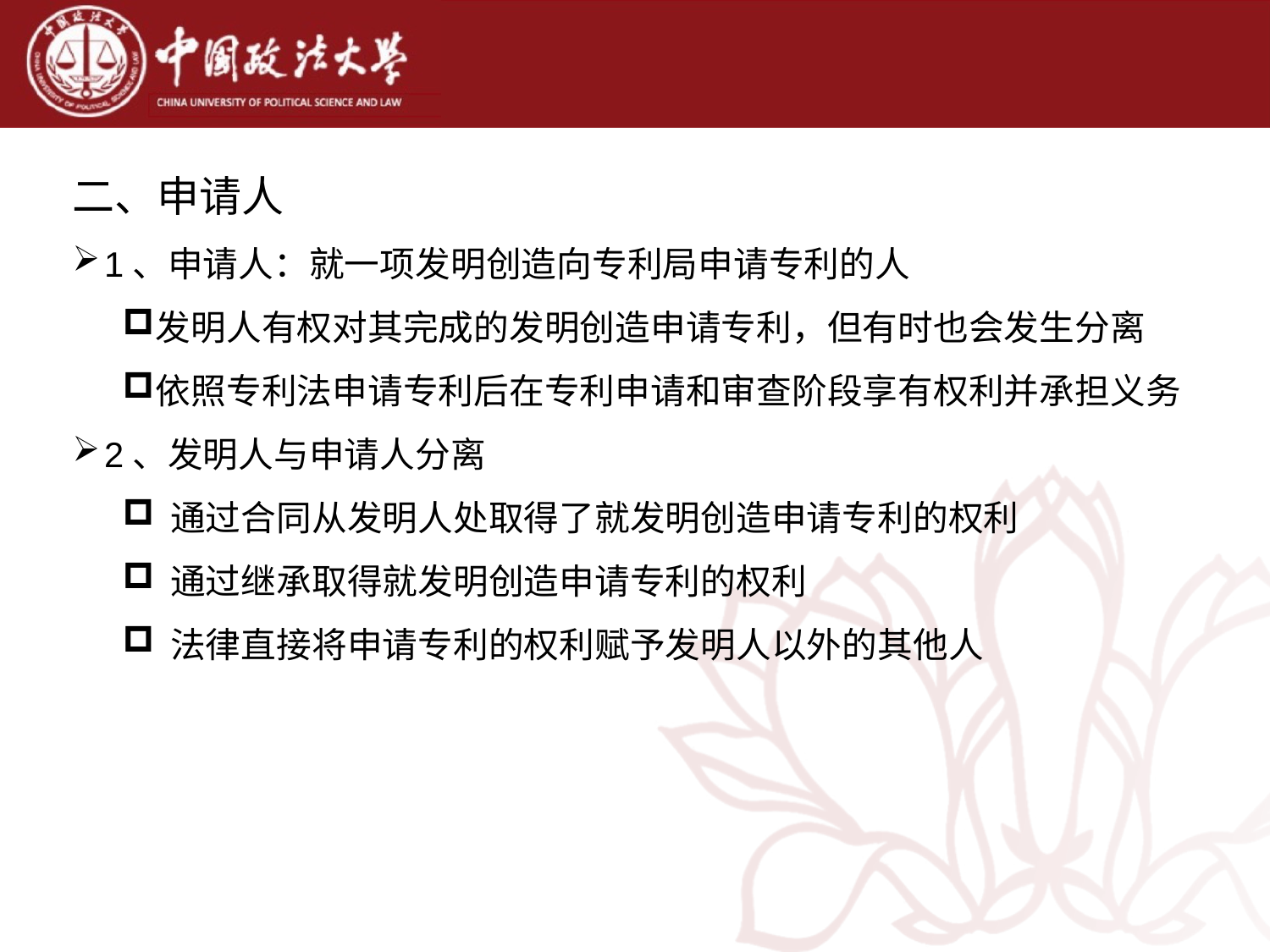

二、申请人
1、申请人：就一项发明创造向专利局申请专利的人
发明人有权对其完成的发明创造申请专利，但有时也会发生分离
依照专利法申请专利后在专利申请和审查阶段享有权利并承担义务
2、发明人与申请人分离
通过合同从发明人处取得了就发明创造申请专利的权利
通过继承取得就发明创造申请专利的权利
法律直接将申请专利的权利赋予发明人以外的其他人